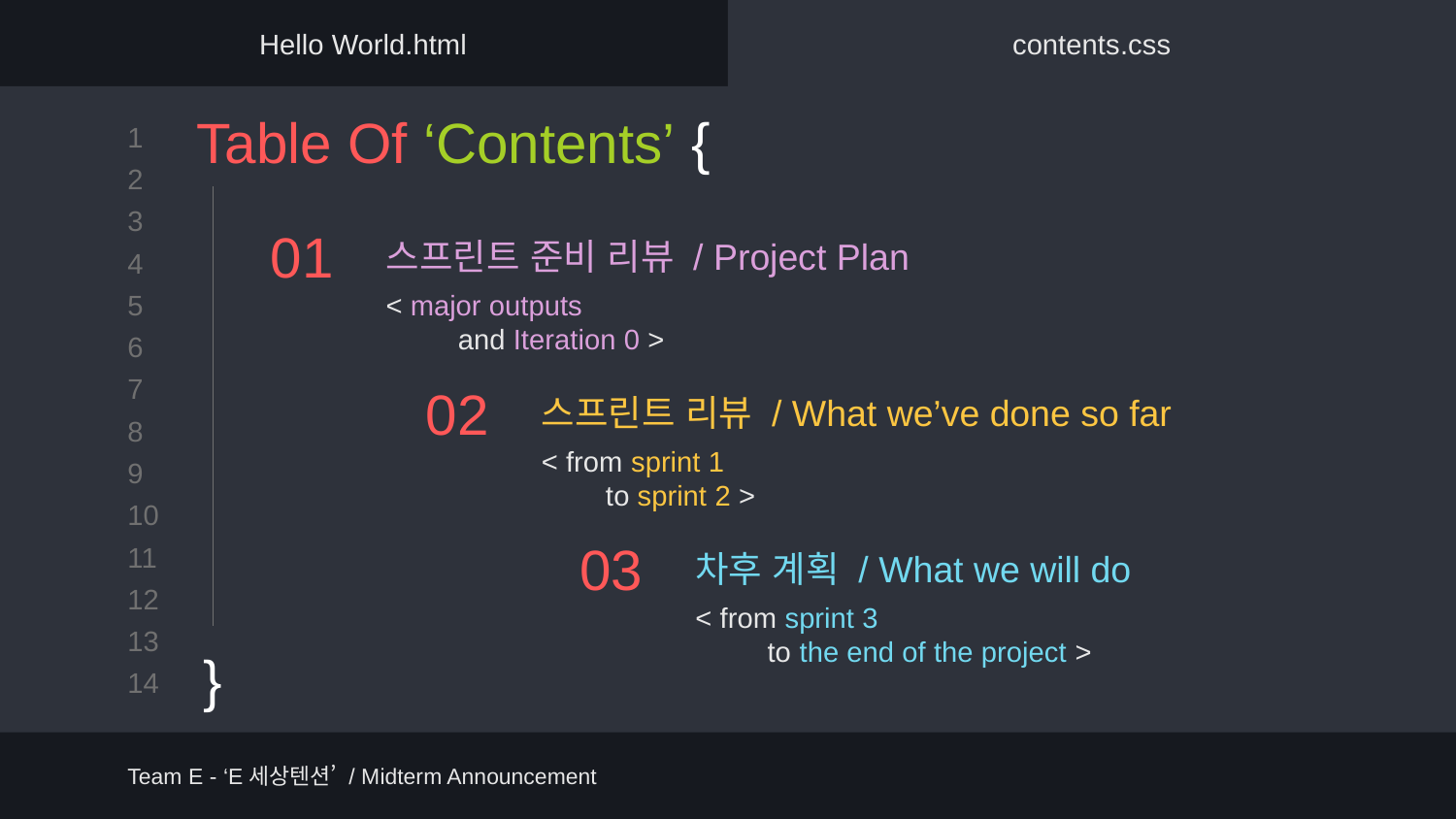

Hello World.html
contents.css
Table Of ‘Contents’ {
}
# 01
스프린트 준비 리뷰 / Project Plan
< major outputs
         and Iteration 0 >
스프린트 리뷰 / What we’ve done so far
02
< from sprint 1
        to sprint 2 >
차후 계획 / What we will do
03
< from sprint 3
         to the end of the project >
Team E - ‘E세상텐션’ / Midterm Announcement